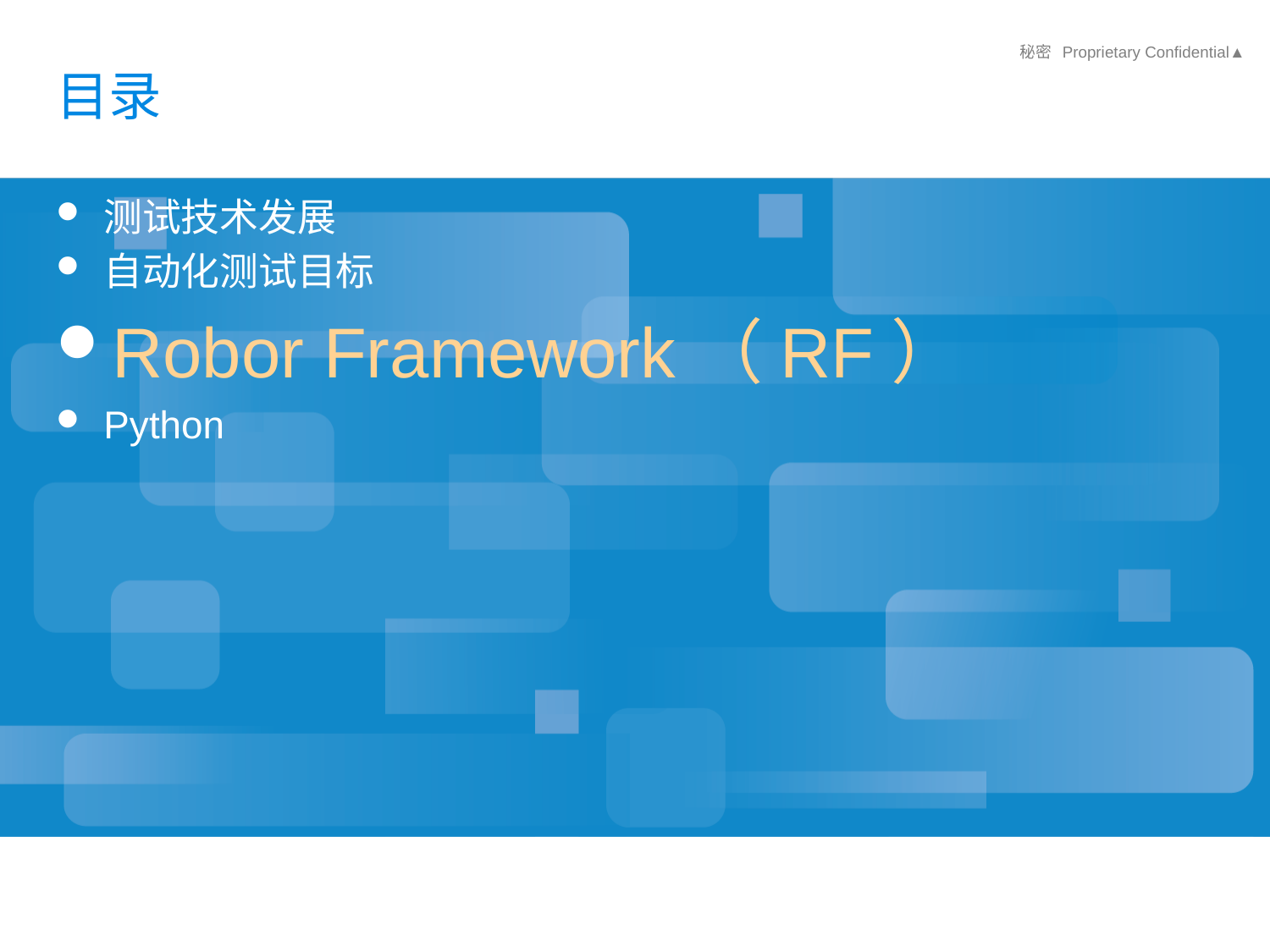

# 目录
测试技术发展
自动化测试目标
Robor Framework（RF）
Python